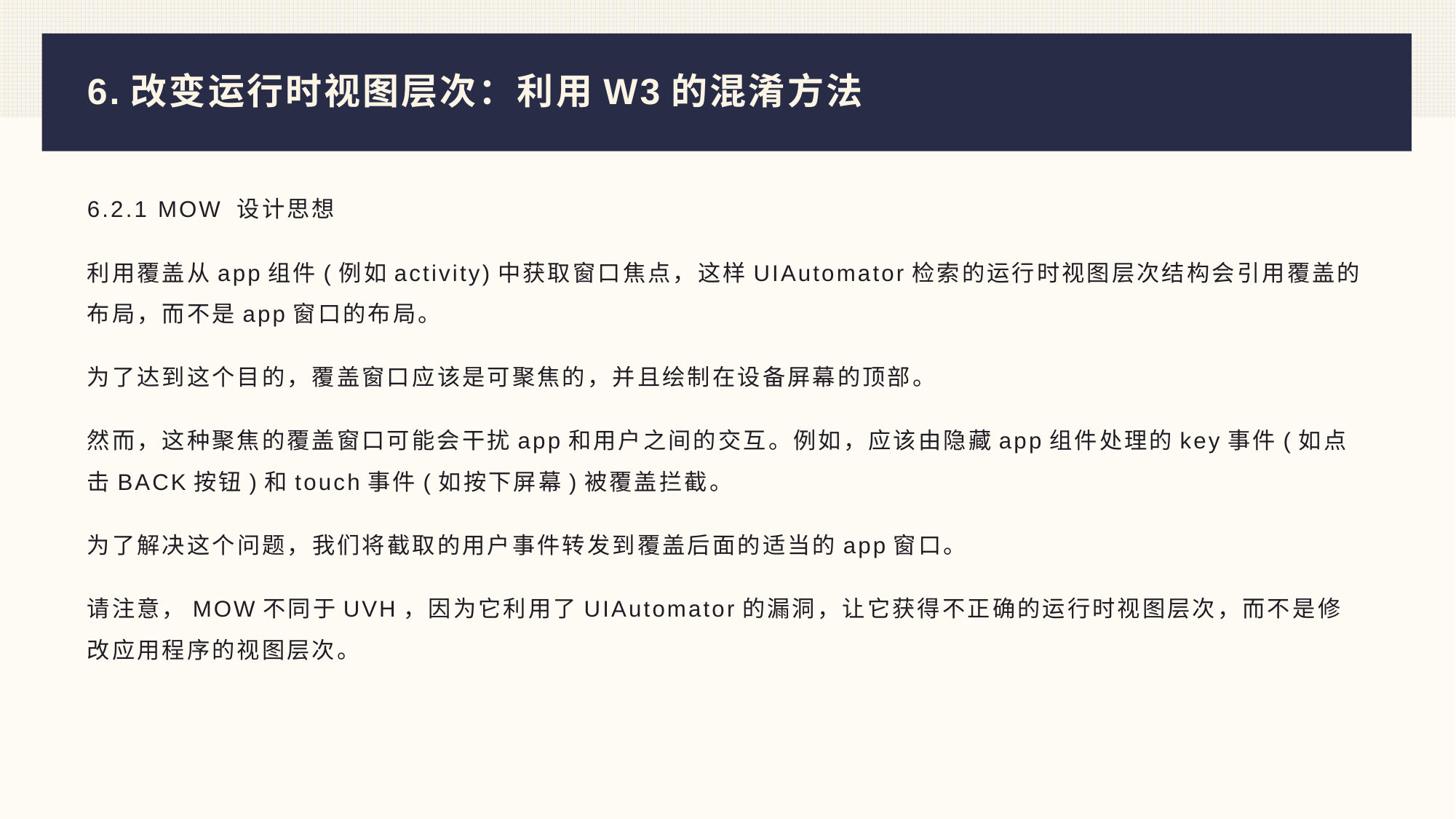

# 6.改变运行时视图层次：利用W3的混淆方法
6.2.1 MOW 设计思想
利用覆盖从app组件(例如activity)中获取窗口焦点，这样UIAutomator检索的运行时视图层次结构会引用覆盖的布局，而不是app窗口的布局。
为了达到这个目的，覆盖窗口应该是可聚焦的，并且绘制在设备屏幕的顶部。
然而，这种聚焦的覆盖窗口可能会干扰app和用户之间的交互。例如，应该由隐藏app组件处理的key事件(如点击BACK按钮)和touch事件(如按下屏幕)被覆盖拦截。
为了解决这个问题，我们将截取的用户事件转发到覆盖后面的适当的app窗口。
请注意，MOW不同于UVH，因为它利用了UIAutomator的漏洞，让它获得不正确的运行时视图层次，而不是修改应用程序的视图层次。